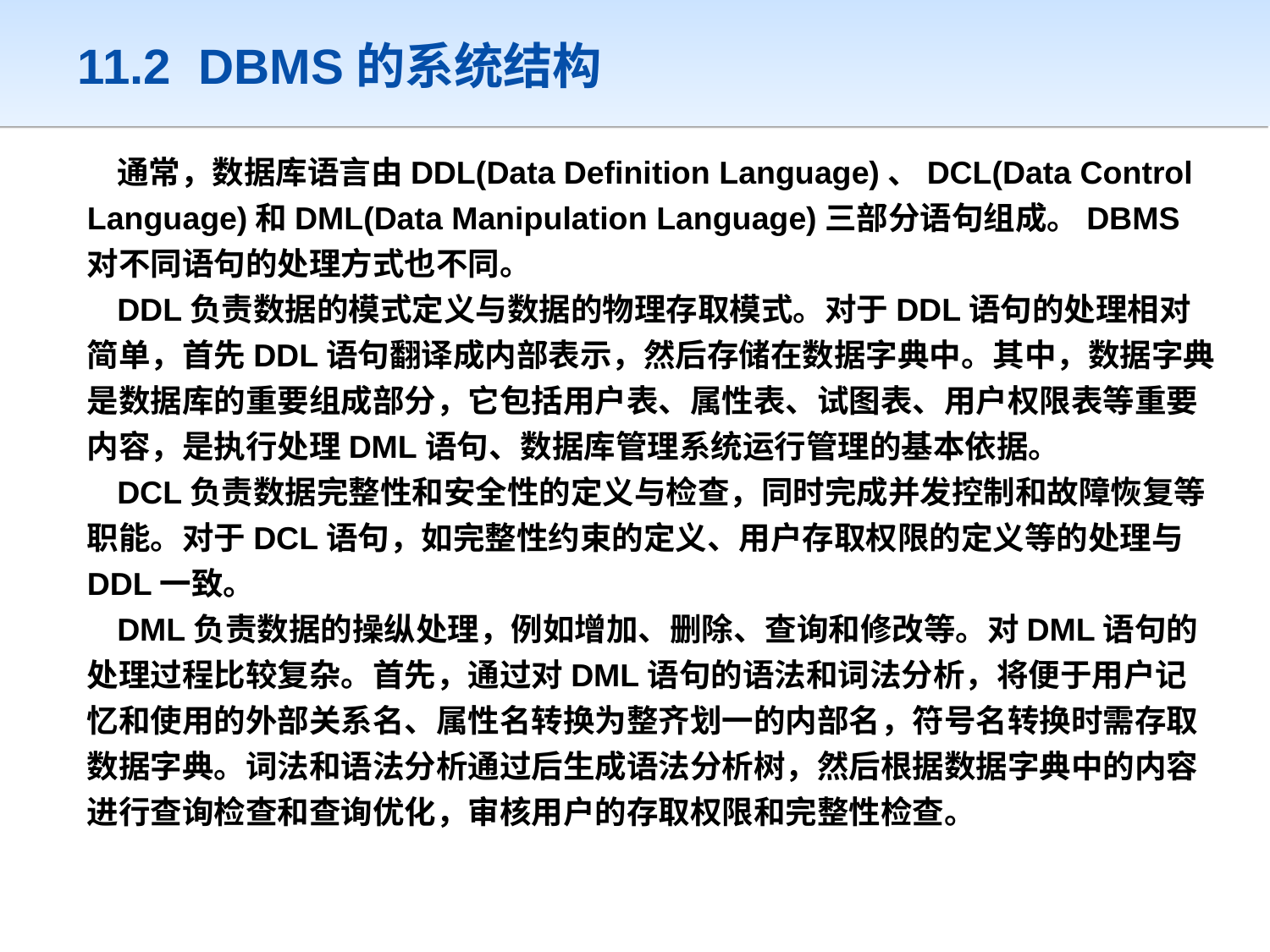

11.2  DBMS的系统结构
通常，数据库语言由DDL(Data Definition Language)、DCL(Data Control Language)和DML(Data Manipulation Language)三部分语句组成。DBMS对不同语句的处理方式也不同。
DDL负责数据的模式定义与数据的物理存取模式。对于DDL语句的处理相对简单，首先DDL语句翻译成内部表示，然后存储在数据字典中。其中，数据字典是数据库的重要组成部分，它包括用户表、属性表、试图表、用户权限表等重要内容，是执行处理DML语句、数据库管理系统运行管理的基本依据。
DCL负责数据完整性和安全性的定义与检查，同时完成并发控制和故障恢复等职能。对于DCL语句，如完整性约束的定义、用户存取权限的定义等的处理与DDL一致。
DML负责数据的操纵处理，例如增加、删除、查询和修改等。对DML语句的处理过程比较复杂。首先，通过对DML语句的语法和词法分析，将便于用户记忆和使用的外部关系名、属性名转换为整齐划一的内部名，符号名转换时需存取数据字典。词法和语法分析通过后生成语法分析树，然后根据数据字典中的内容进行查询检查和查询优化，审核用户的存取权限和完整性检查。